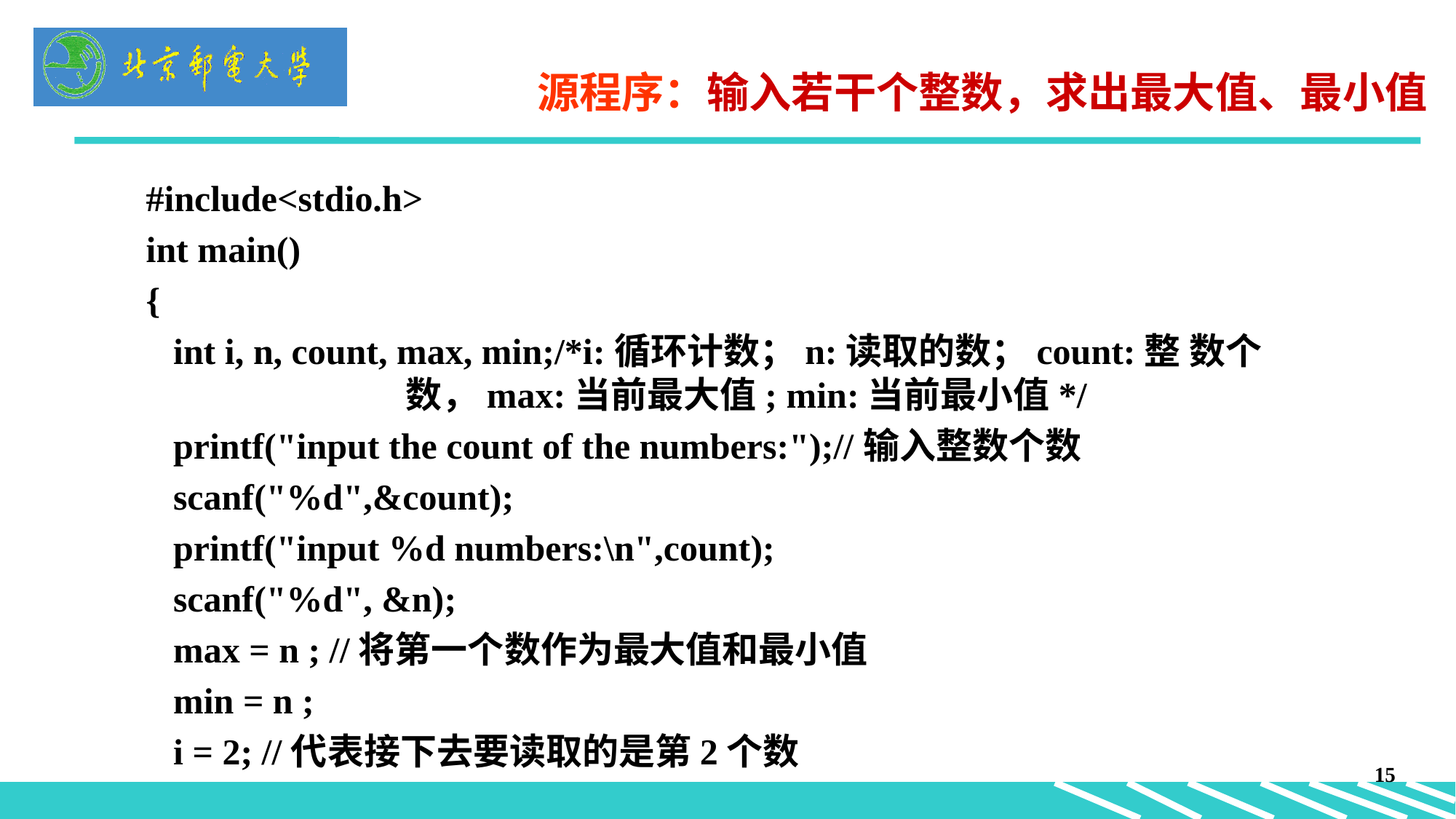

# 源程序：输入若干个整数，求出最大值、最小值
#include<stdio.h>
int main()
{
   int i, n, count, max, min;/*i:循环计数；n:读取的数；count:整 数个 			数，max:当前最大值; min:当前最小值*/
   printf("input the count of the numbers:");//输入整数个数
   scanf("%d",&count);
   printf("input %d numbers:\n",count);
   scanf("%d", &n);
   max = n ; //将第一个数作为最大值和最小值
   min = n ;
   i = 2; //代表接下去要读取的是第2个数

15